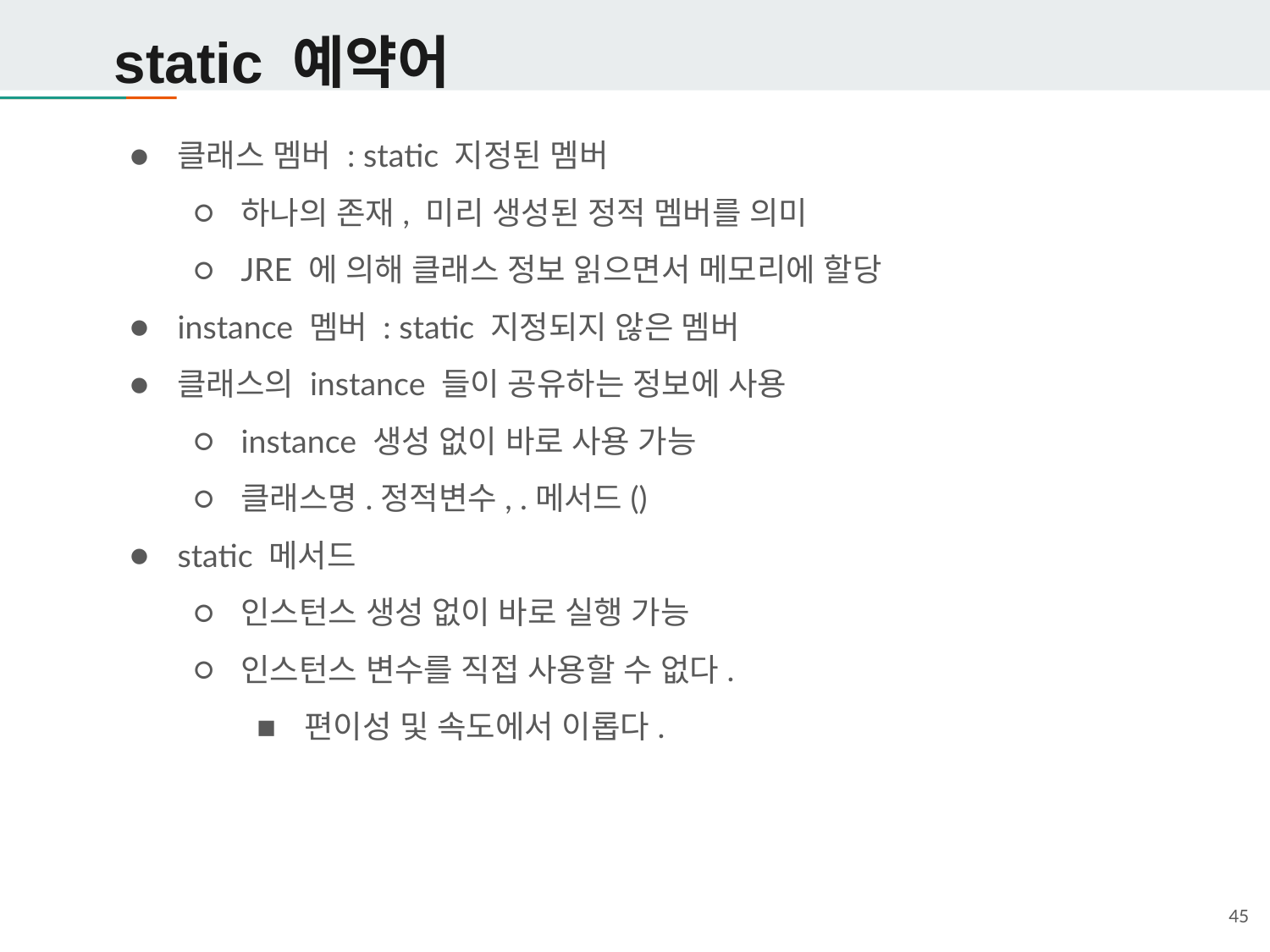

# static 예약어
클래스 멤버 : static 지정된 멤버
하나의 존재, 미리 생성된 정적 멤버를 의미
JRE 에 의해 클래스 정보 읽으면서 메모리에 할당
instance 멤버 : static 지정되지 않은 멤버
클래스의 instance 들이 공유하는 정보에 사용
instance 생성 없이 바로 사용 가능
클래스명.정적변수, .메서드()
static 메서드
인스턴스 생성 없이 바로 실행 가능
인스턴스 변수를 직접 사용할 수 없다.
편이성 및 속도에서 이롭다.

45